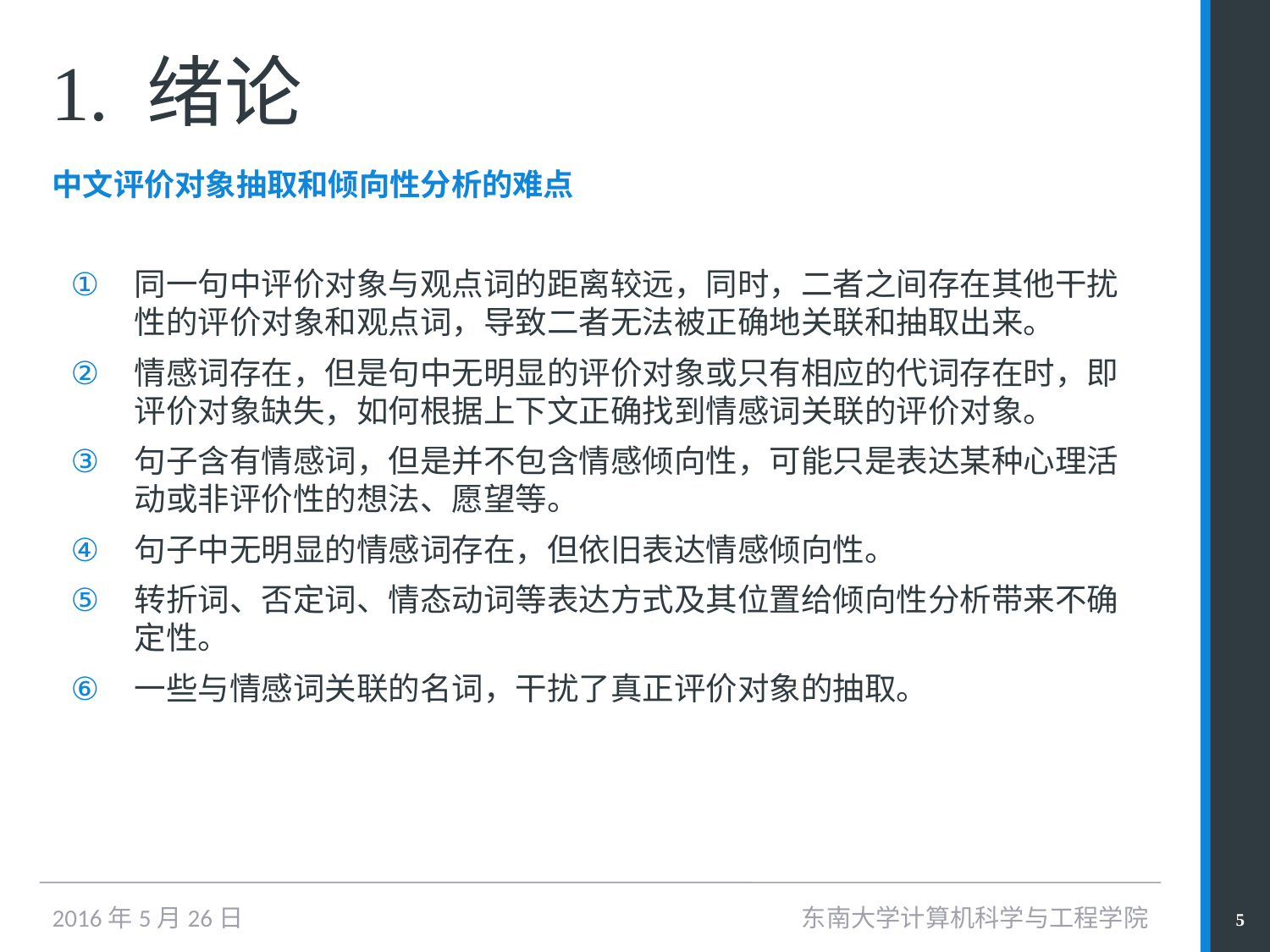

# 1. 绪论
中文评价对象抽取和倾向性分析的难点
同一句中评价对象与观点词的距离较远，同时，二者之间存在其他干扰性的评价对象和观点词，导致二者无法被正确地关联和抽取出来。
情感词存在，但是句中无明显的评价对象或只有相应的代词存在时，即评价对象缺失，如何根据上下文正确找到情感词关联的评价对象。
句子含有情感词，但是并不包含情感倾向性，可能只是表达某种心理活动或非评价性的想法、愿望等。
句子中无明显的情感词存在，但依旧表达情感倾向性。
转折词、否定词、情态动词等表达方式及其位置给倾向性分析带来不确定性。
一些与情感词关联的名词，干扰了真正评价对象的抽取。
东南大学计算机科学与工程学院
5